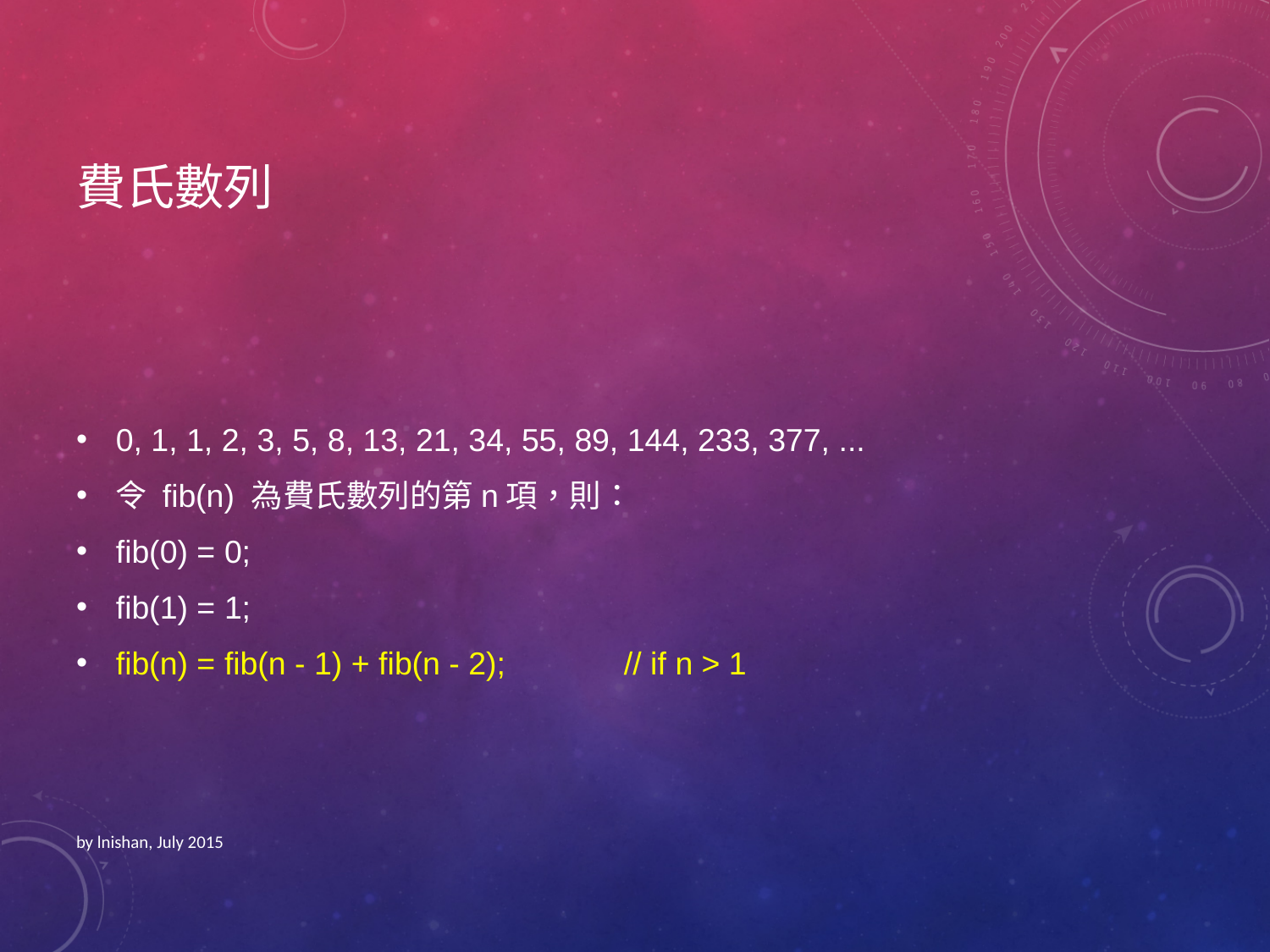

# 費氏數列
0, 1, 1, 2, 3, 5, 8, 13, 21, 34, 55, 89, 144, 233, 377, ...
令 fib(n) 為費氏數列的第n項，則：
fib(0) = 0;
fib(1) = 1;
fib(n) = fib(n - 1) + fib(n - 2);	// if n > 1
by lnishan, July 2015